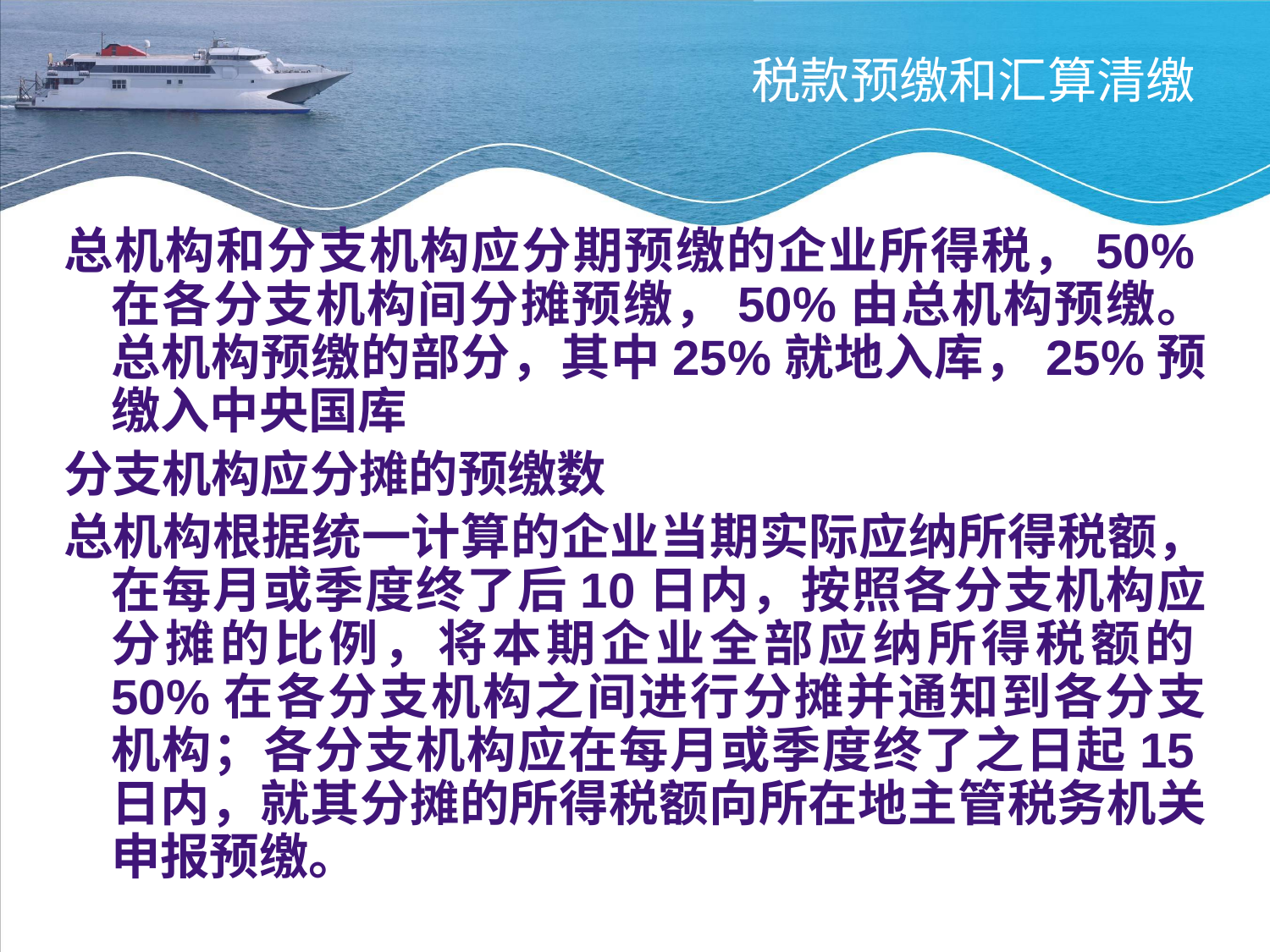

# 税款预缴和汇算清缴
总机构和分支机构应分期预缴的企业所得税，50%在各分支机构间分摊预缴，50%由总机构预缴。总机构预缴的部分，其中25%就地入库，25%预缴入中央国库
分支机构应分摊的预缴数
总机构根据统一计算的企业当期实际应纳所得税额，在每月或季度终了后10日内，按照各分支机构应分摊的比例，将本期企业全部应纳所得税额的50%在各分支机构之间进行分摊并通知到各分支机构；各分支机构应在每月或季度终了之日起15日内，就其分摊的所得税额向所在地主管税务机关申报预缴。